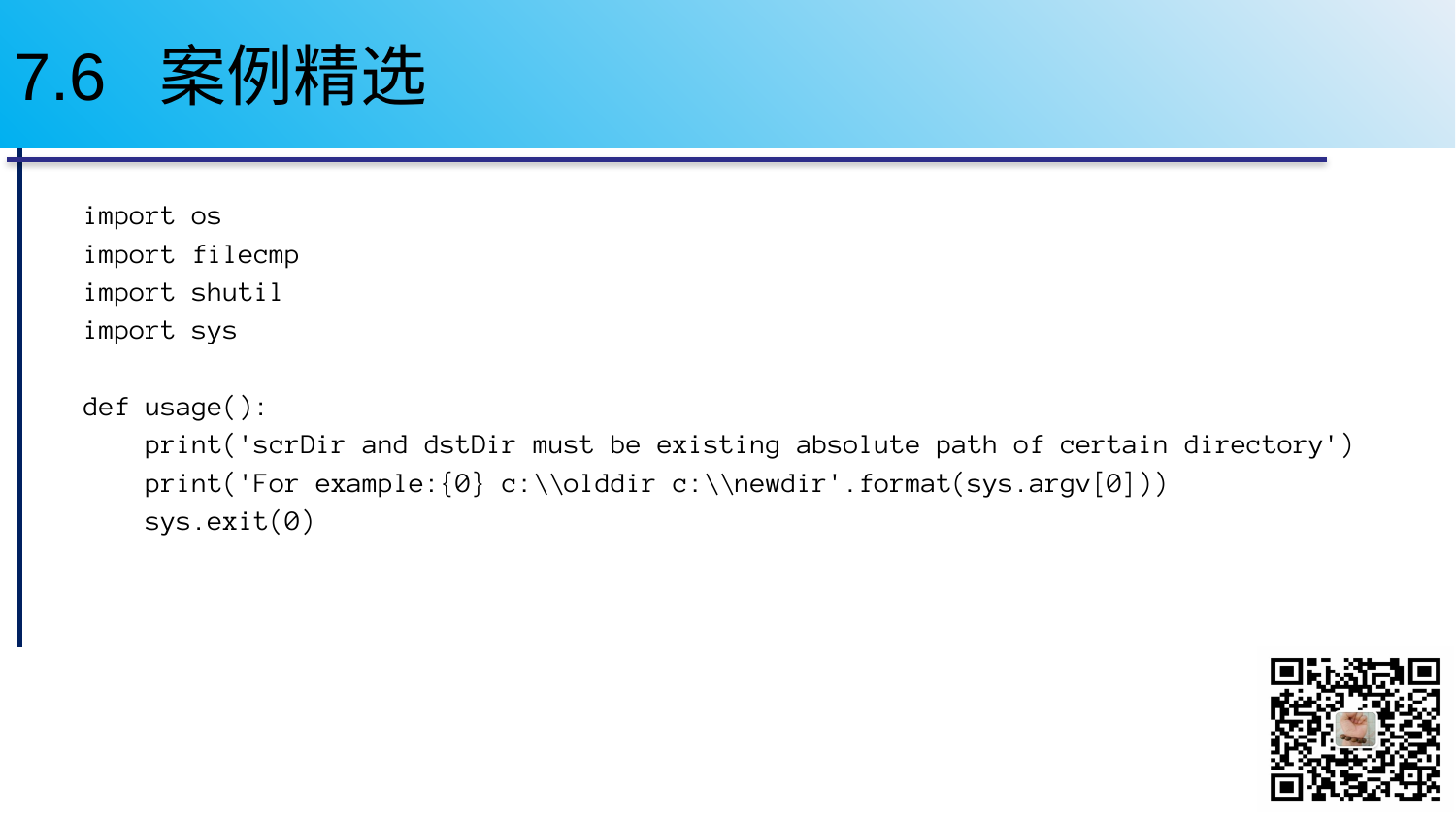

# 7.6  案例精选
import os
import filecmp
import shutil
import sys

def usage():
    print('scrDir and dstDir must be existing absolute path of certain directory')
    print('For example:{0} c:\\olddir c:\\newdir'.format(sys.argv[0]))
    sys.exit(0)